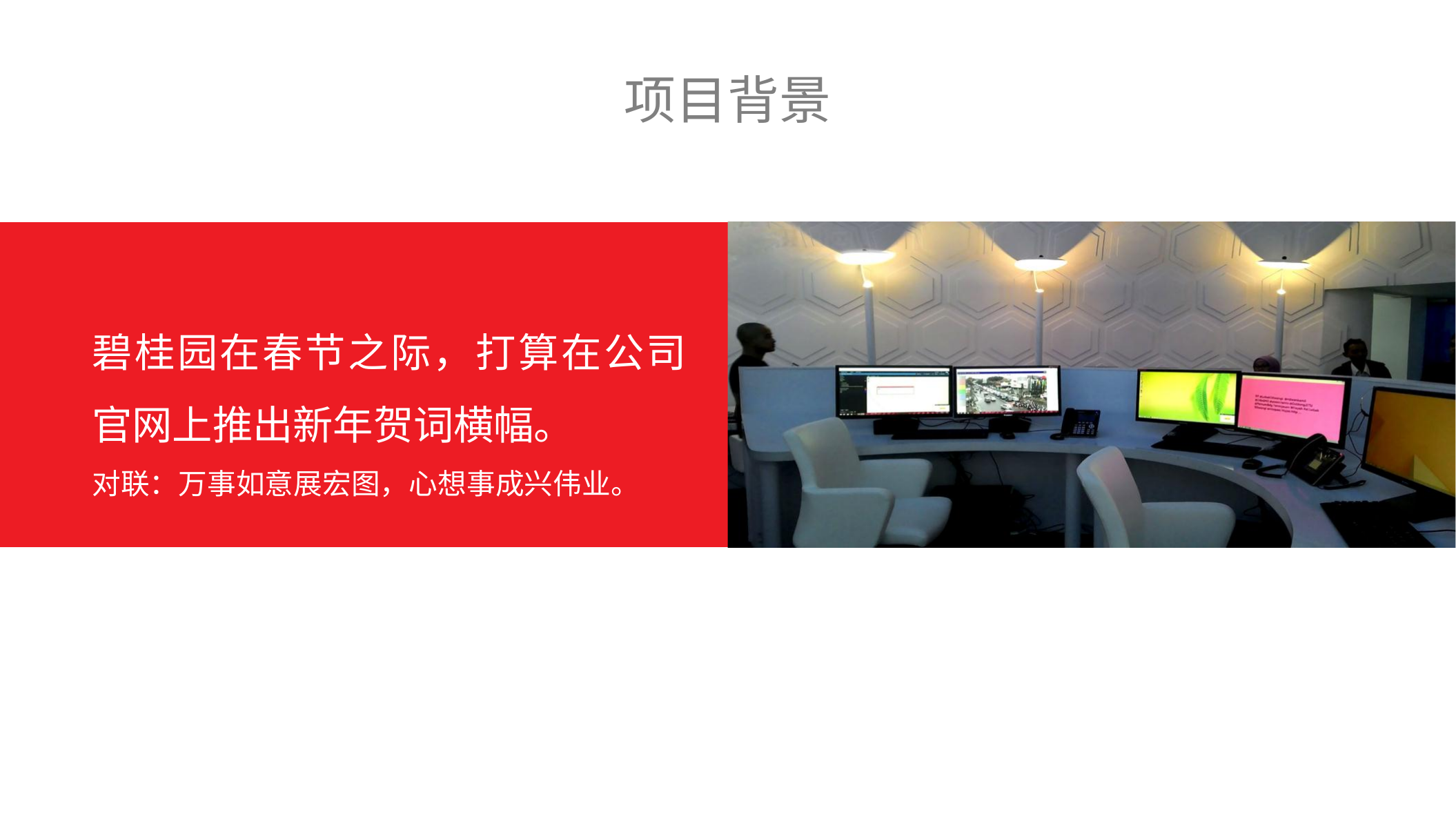

项目背景

碧桂园在春节之际，打算在公司官网上推出新年贺词横幅。
对联：万事如意展宏图，心想事成兴伟业。